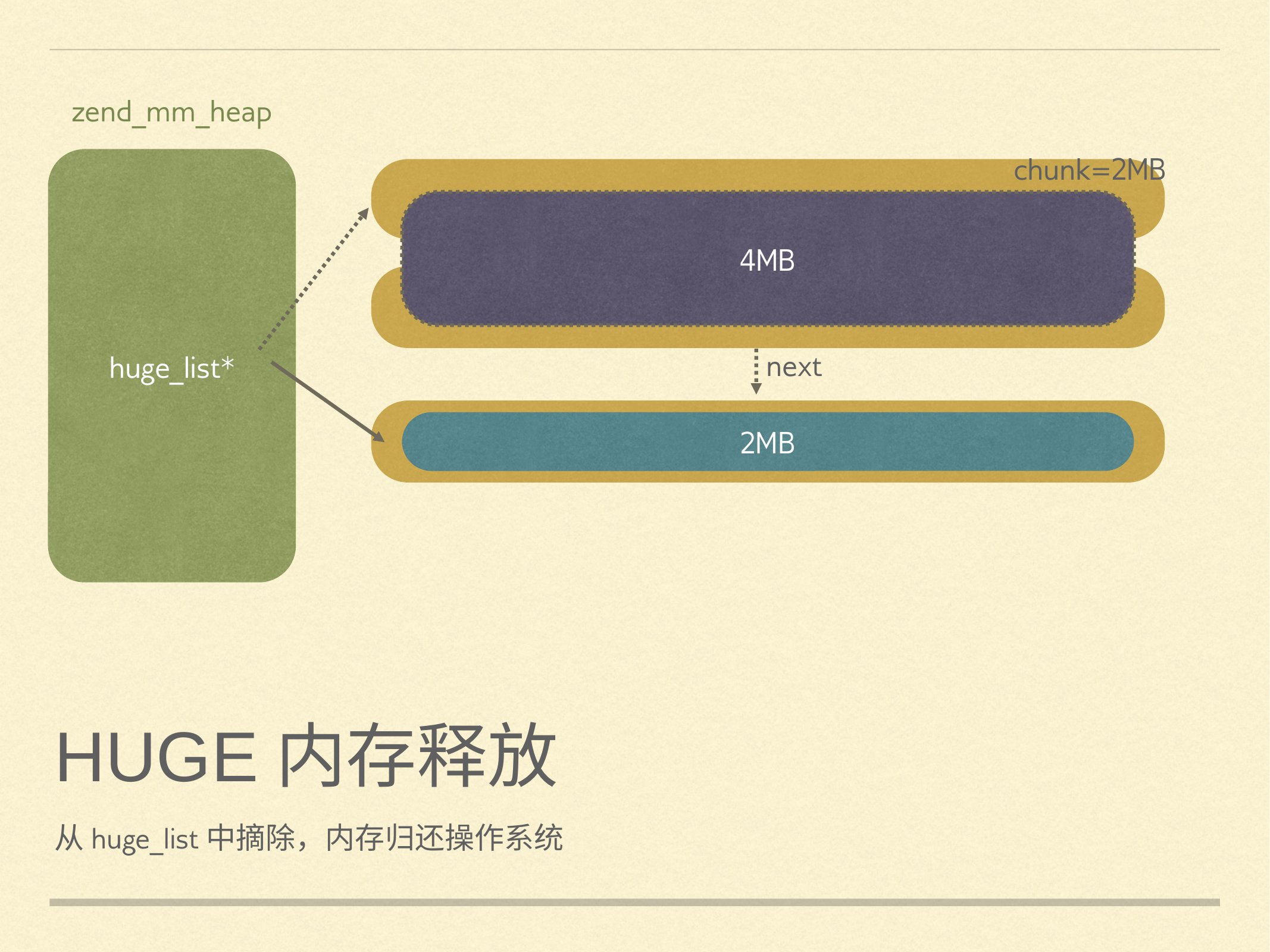

zend_mm_heap
huge_list*
chunk=2MB

4MB

next

2MB
# HUGE内存释放
从huge_list中摘除，内存归还操作系统